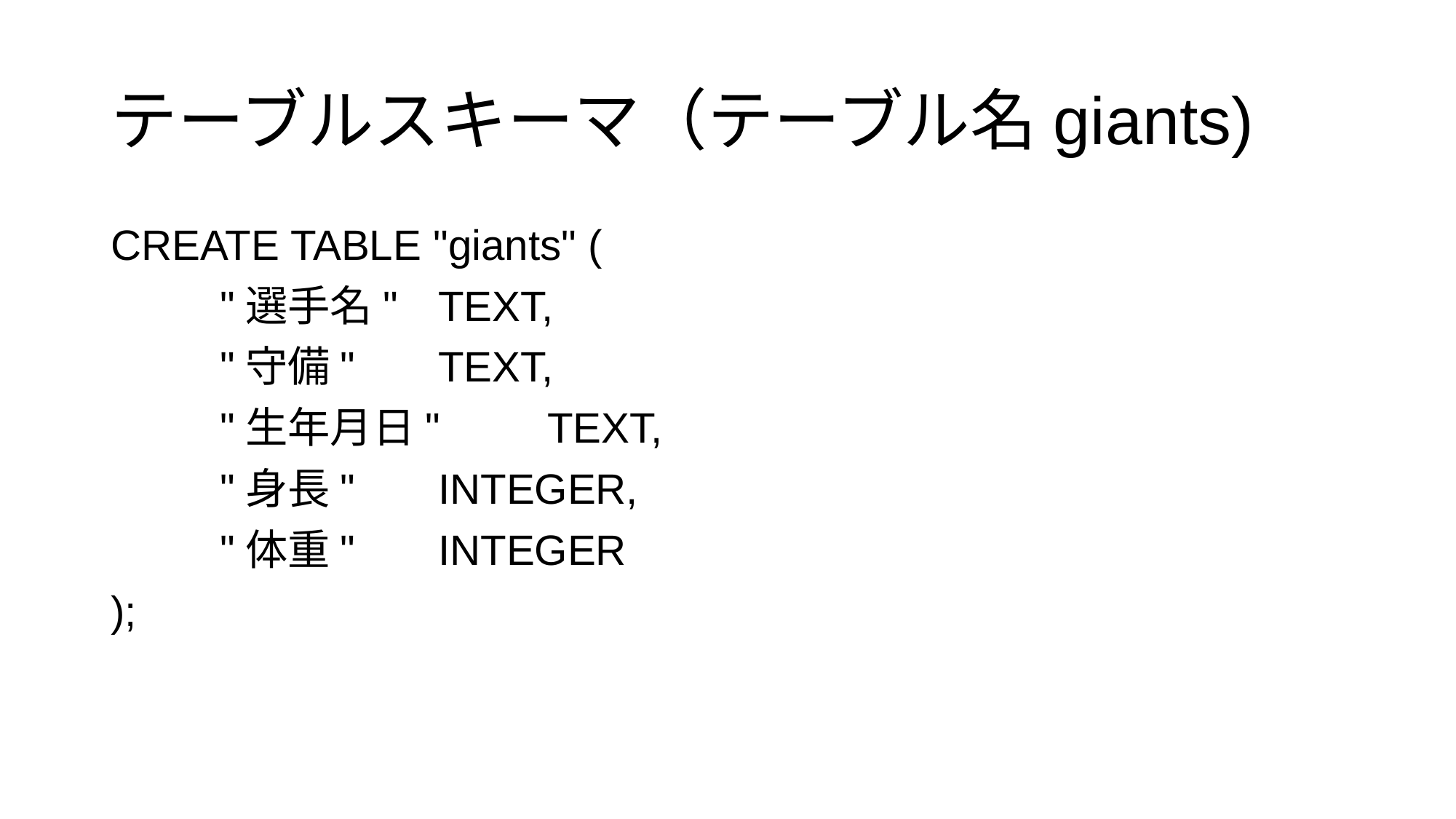

# テーブルスキーマ（テーブル名giants)
CREATE TABLE "giants" (
	"選手名"	TEXT,
	"守備"	TEXT,
	"生年月日"	TEXT,
	"身長"	INTEGER,
	"体重"	INTEGER
);